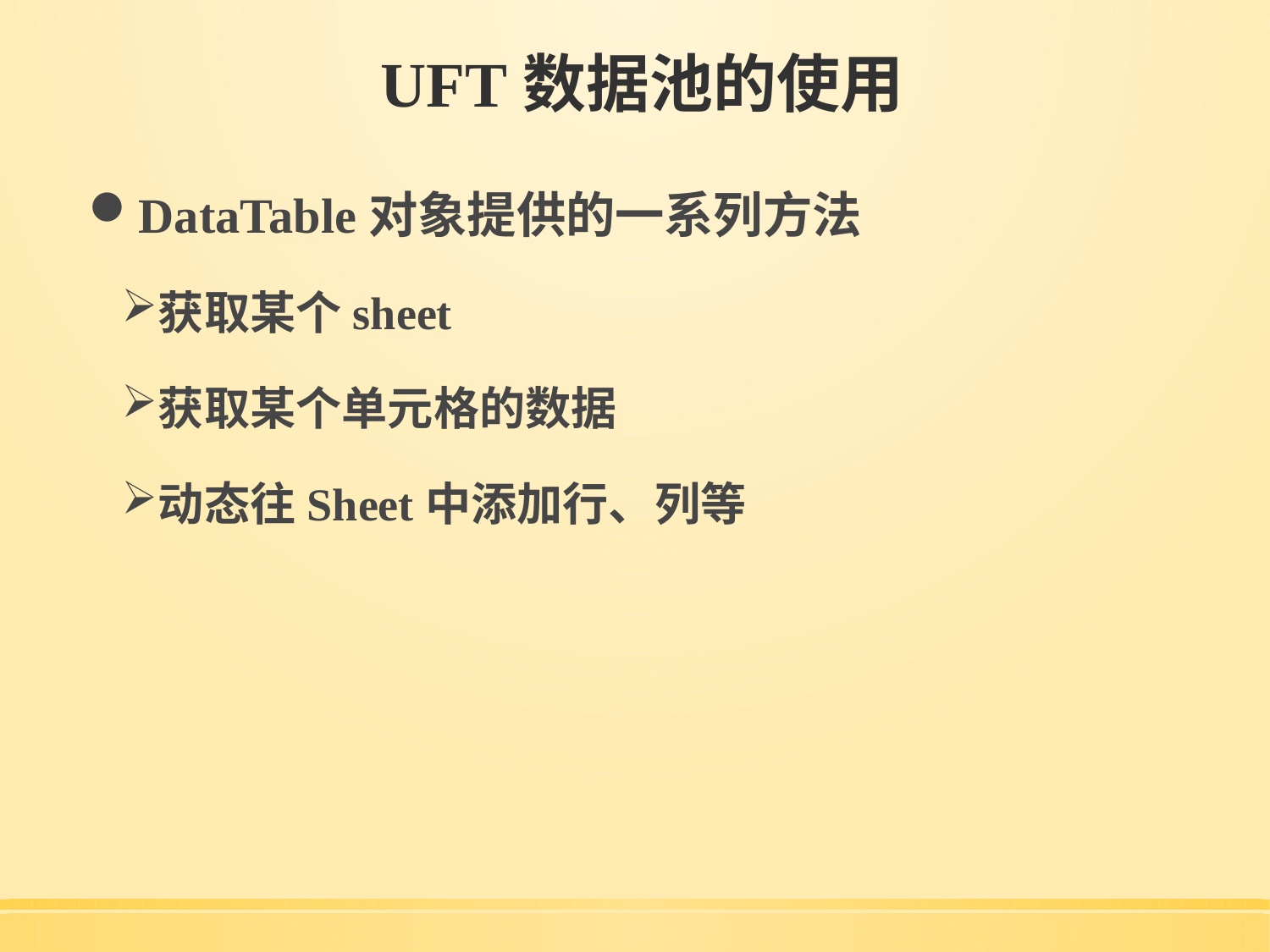

# UFT数据池的使用
DataTable对象提供的一系列方法
获取某个sheet
获取某个单元格的数据
动态往Sheet中添加行、列等